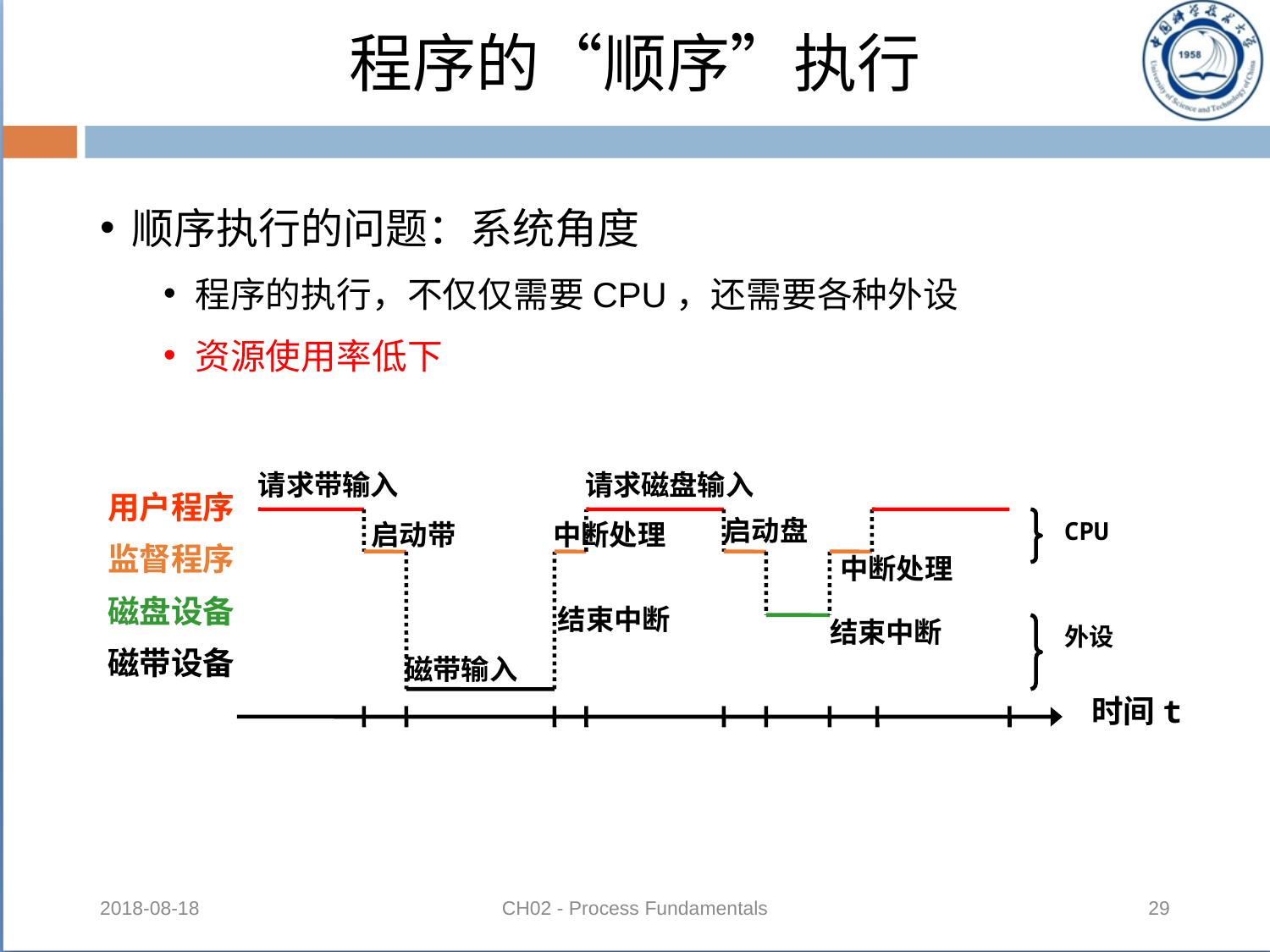

# 程序的“顺序”执行
顺序执行的问题：系统角度
程序的执行，不仅仅需要CPU，还需要各种外设
资源使用率低下
请求带输入
请求磁盘输入

启动盘
启动带
中断处理

中断处理
结束中断

结束中断

磁带输入

CPU
外设
用户程序
监督程序
磁盘设备
磁带设备

时间t

2018-08-18
CH02 - Process Fundamentals
29